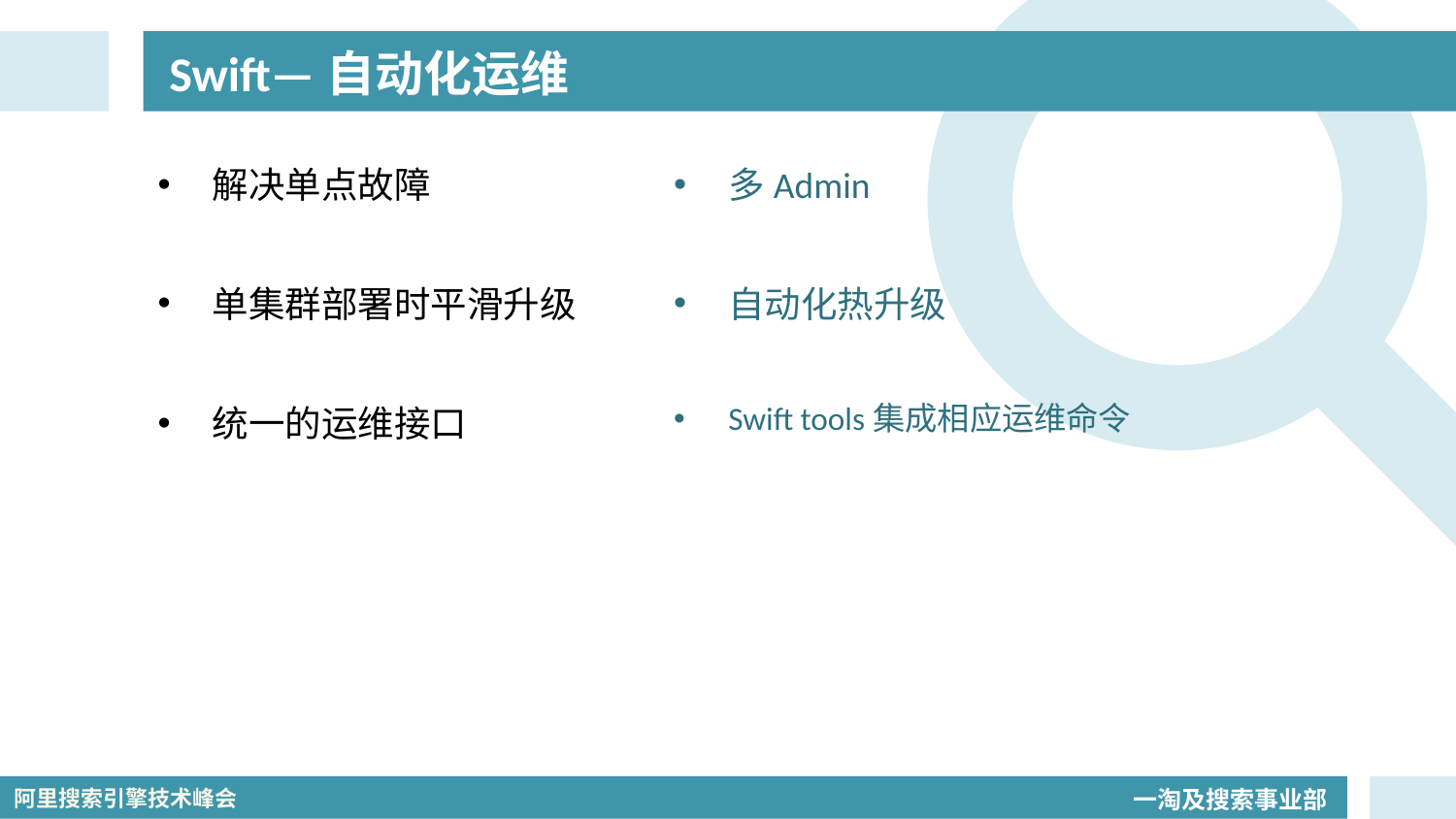

# Swift—自动化运维
解决单点故障

单集群部署时平滑升级

统一的运维接口
多Admin

自动化热升级

Swift tools集成相应运维命令